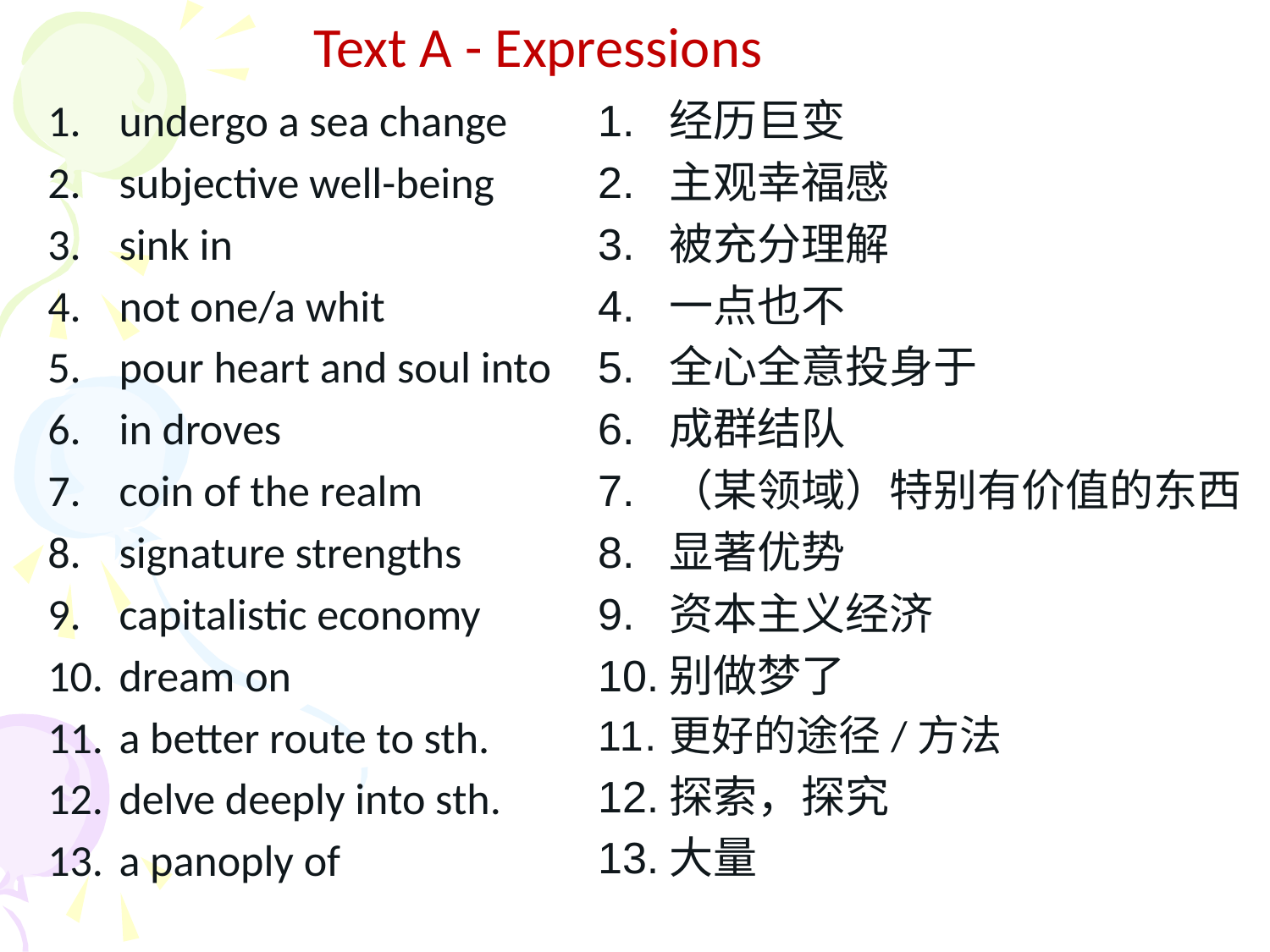

# Text A - Expressions
undergo a sea change
subjective well-being
sink in
not one/a whit
pour heart and soul into
in droves
coin of the realm
signature strengths
capitalistic economy
dream on
a better route to sth.
delve deeply into sth.
a panoply of

经历巨变
主观幸福感
被充分理解
一点也不
全心全意投身于
成群结队
（某领域）特别有价值的东西
显著优势
资本主义经济
别做梦了
更好的途径/方法
探索，探究
大量